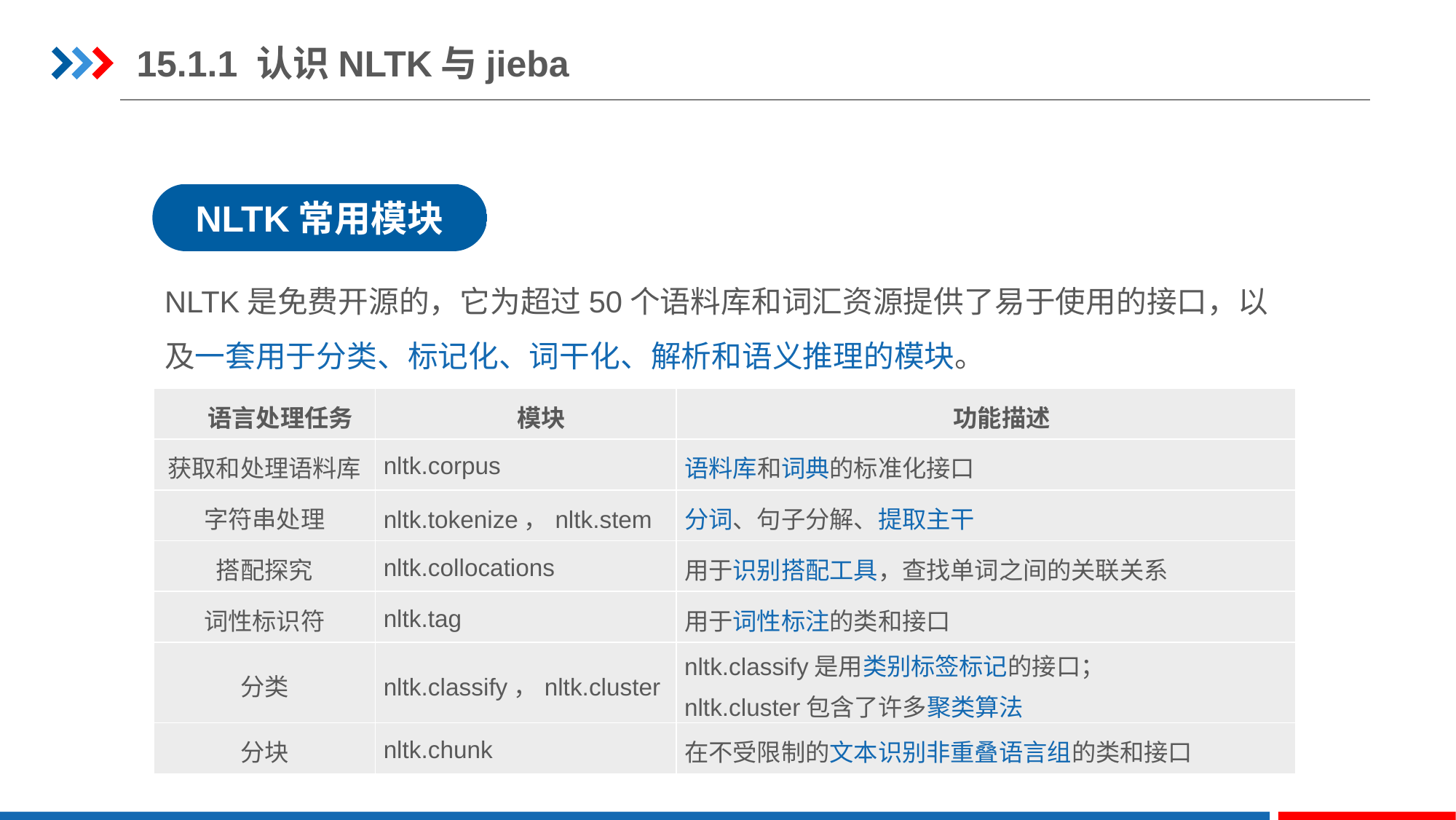

15.1.1 认识NLTK与jieba
NLTK常用模块
NLTK是免费开源的，它为超过50个语料库和词汇资源提供了易于使用的接口，以及一套用于分类、标记化、词干化、解析和语义推理的模块。
| 语言处理任务 | 模块 | 功能描述 |
| --- | --- | --- |
| 获取和处理语料库 | nltk.corpus | 语料库和词典的标准化接口 |
| 字符串处理 | nltk.tokenize，nltk.stem | 分词、句子分解、提取主干 |
| 搭配探究 | nltk.collocations | 用于识别搭配工具，查找单词之间的关联关系 |
| 词性标识符 | nltk.tag | 用于词性标注的类和接口 |
| 分类 | nltk.classify，nltk.cluster | nltk.classify是用类别标签标记的接口； nltk.cluster包含了许多聚类算法 |
| 分块 | nltk.chunk | 在不受限制的文本识别非重叠语言组的类和接口 |